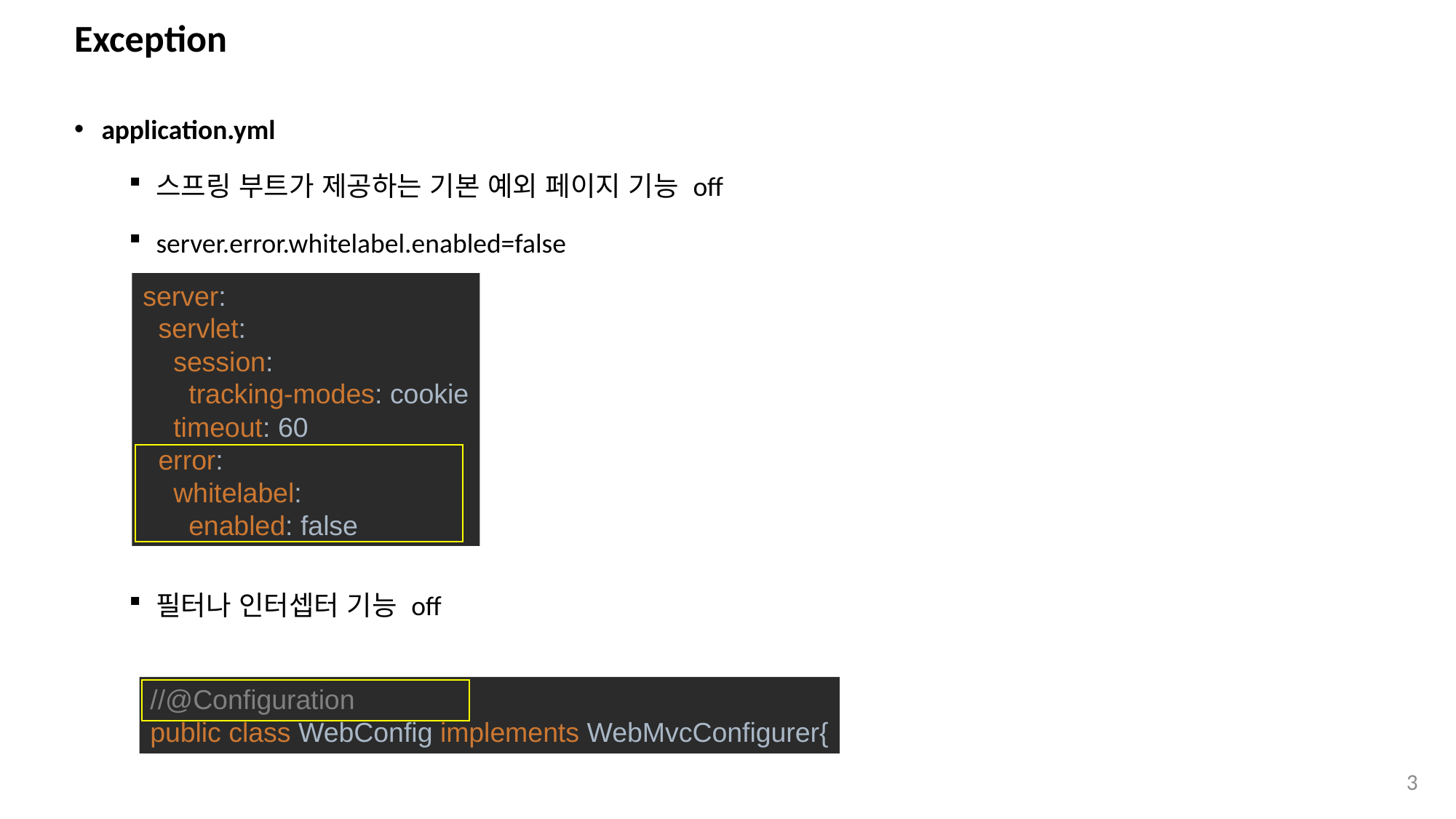

# Exception
application.yml
스프링 부트가 제공하는 기본 예외 페이지 기능 off
server.error.whitelabel.enabled=false

필터나 인터셉터 기능 off

server:
  servlet:
    session:
      tracking-modes: cookie
    timeout: 60
  error:
    whitelabel:
      enabled: false

//@Configuration
public class WebConfig implements WebMvcConfigurer{

3